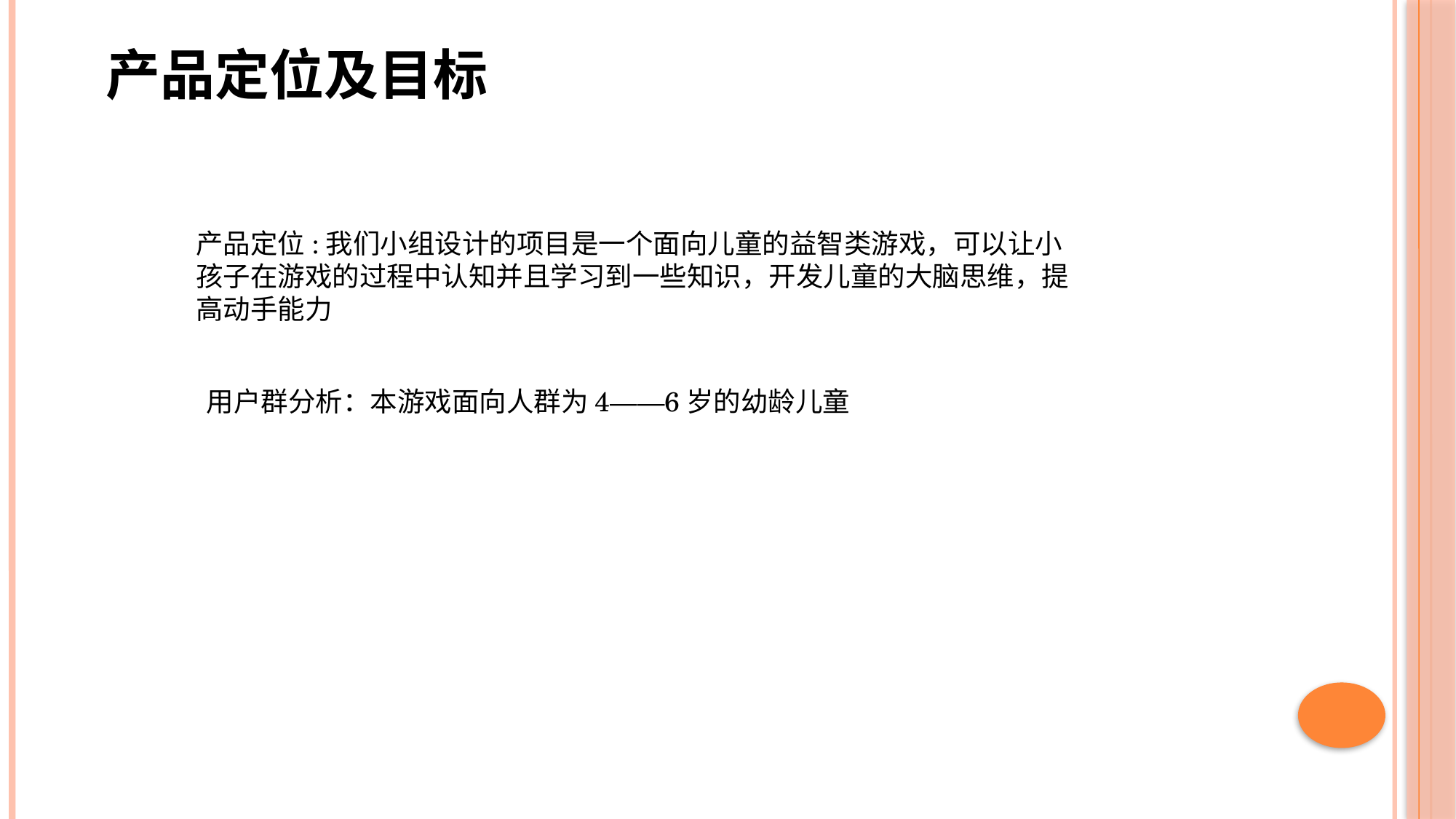

产品定位及目标
产品定位:我们小组设计的项目是一个面向儿童的益智类游戏，可以让小孩子在游戏的过程中认知并且学习到一些知识，开发儿童的大脑思维，提高动手能力
用户群分析：本游戏面向人群为4——6岁的幼龄儿童